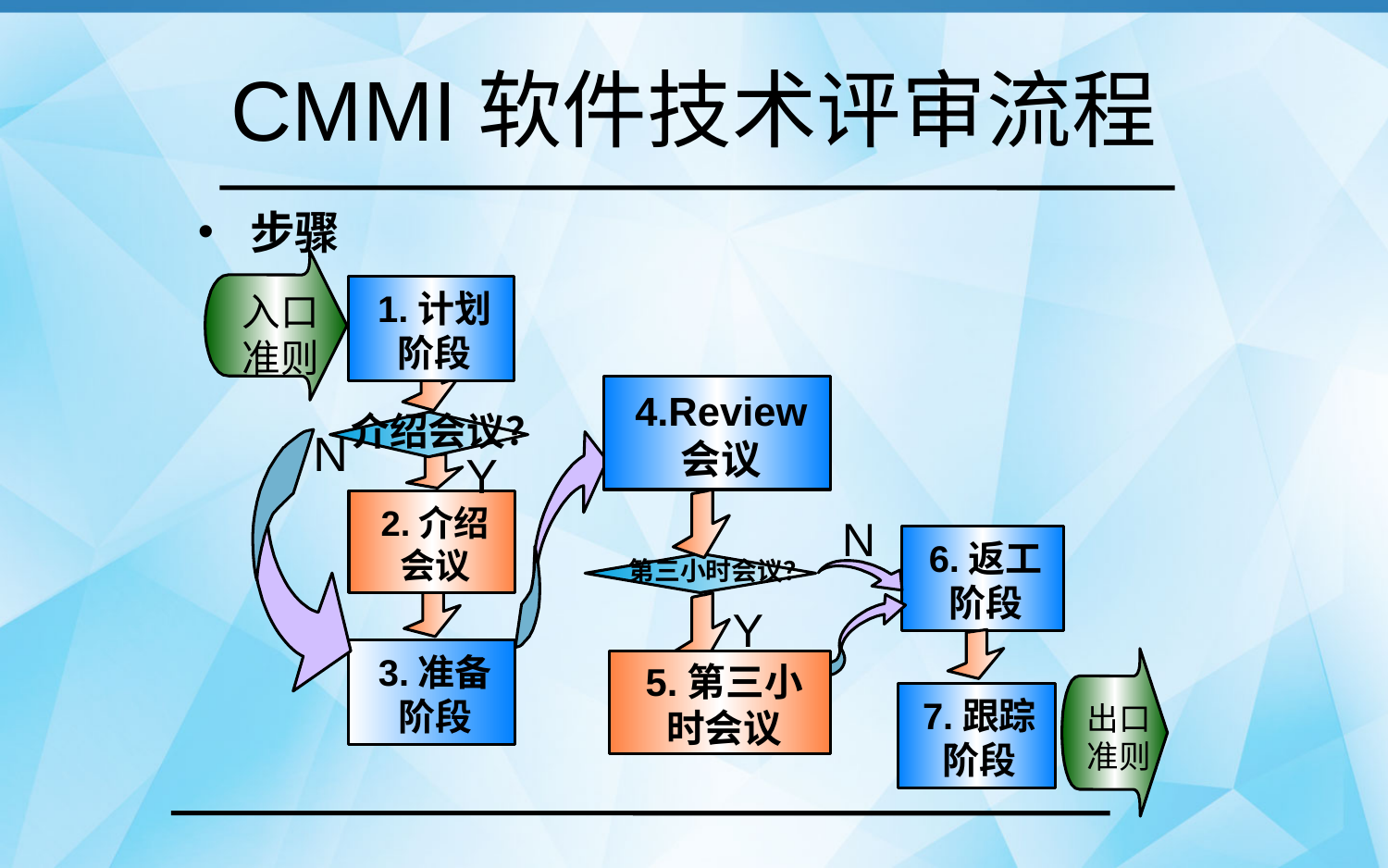

# CMMI软件技术评审流程

步骤

1.计划
阶段
入口
准则

4.Review
会议

介绍会议？

N

Y

2.介绍
会议
N

6.返工
阶段

第三小时会议？

Y

3.准备
阶段

5.第三小时会议

7.跟踪
阶段
出口
准则